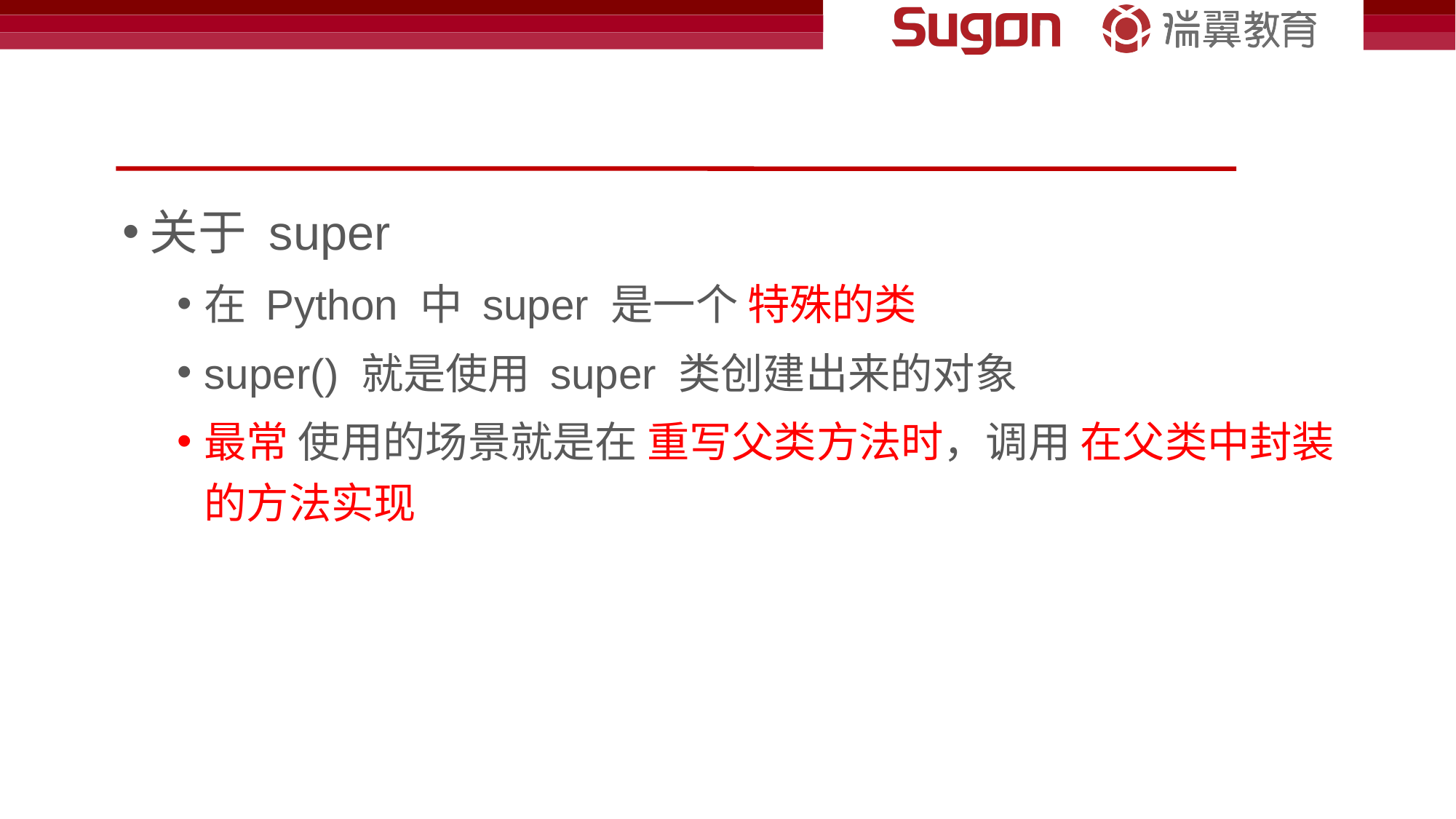

#
关于 super
在 Python 中 super 是一个 特殊的类
super() 就是使用 super 类创建出来的对象
最常 使用的场景就是在 重写父类方法时，调用 在父类中封装的方法实现